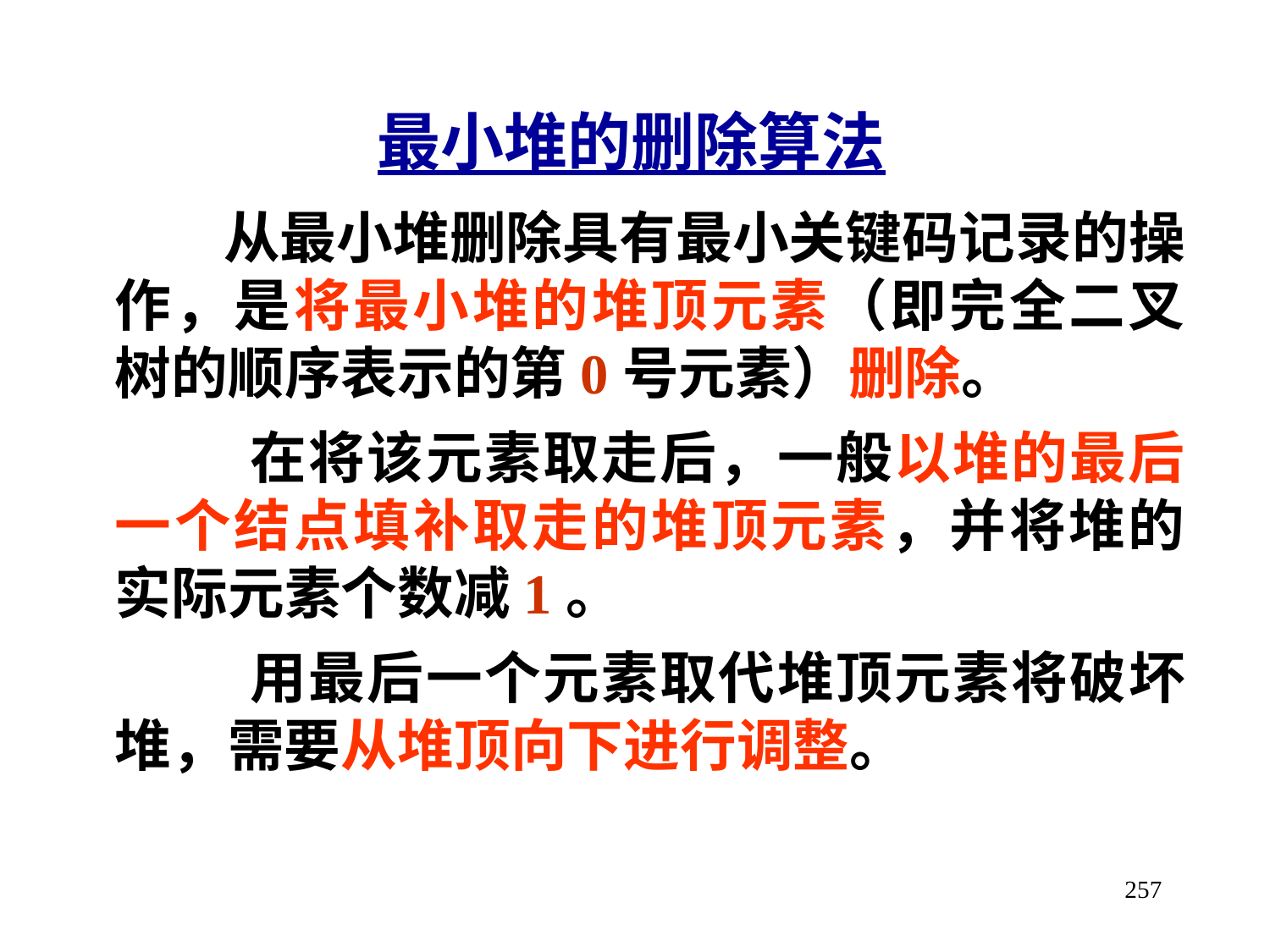

最小堆的删除算法
           从最小堆删除具有最小关键码记录的操作，是将最小堆的堆顶元素（即完全二叉树的顺序表示的第0号元素）删除。
	        在将该元素取走后，一般以堆的最后一个结点填补取走的堆顶元素，并将堆的实际元素个数减1。
	        用最后一个元素取代堆顶元素将破坏堆，需要从堆顶向下进行调整。
257